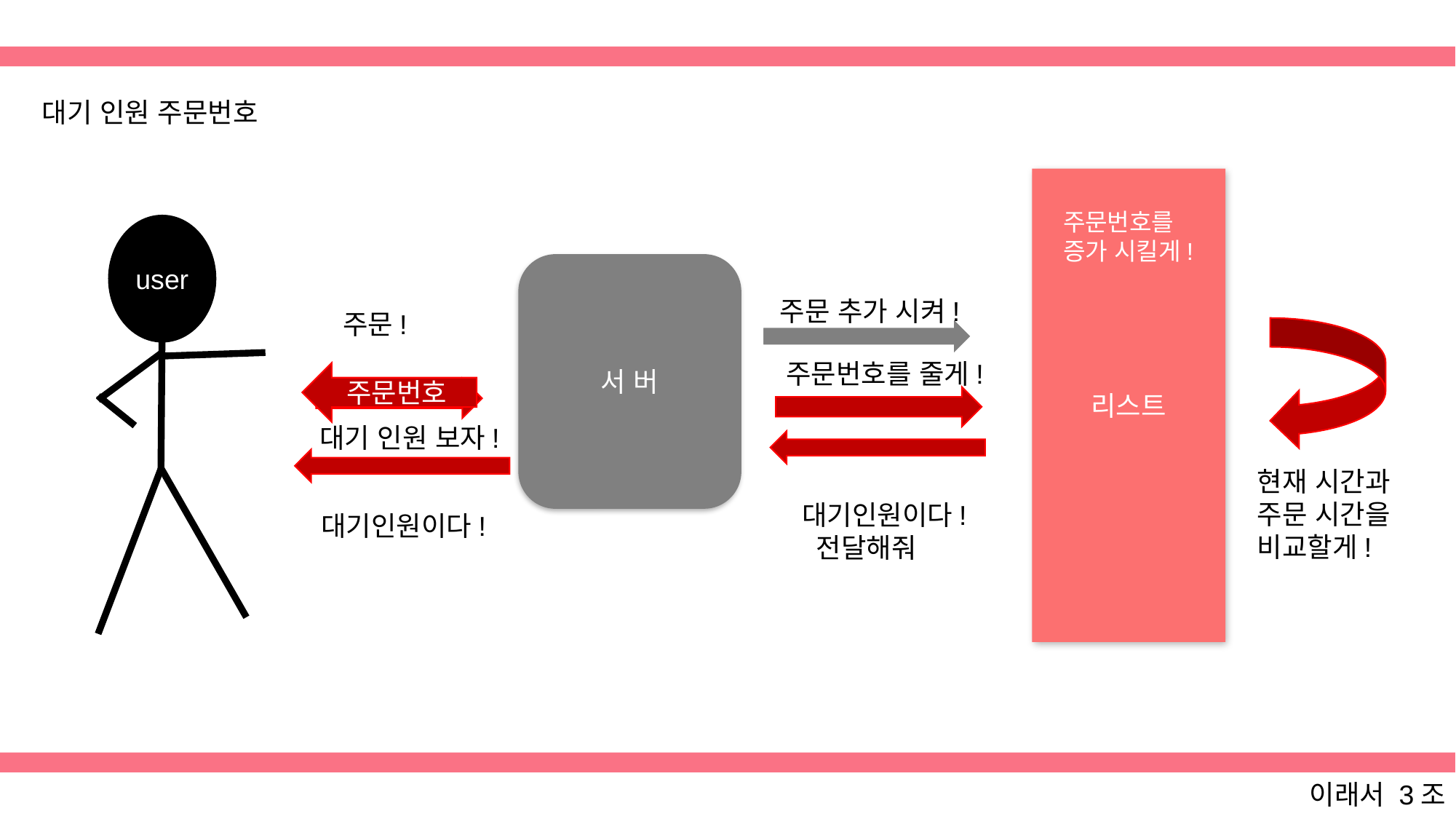

대기 인원 주문번호
리스트
주문번호를
증가 시킬게!
user
서 버
주문 추가 시켜!
주문!

주문번호를 줄게!
주문번호

대기 인원 보자!

현재 시간과
주문 시간을
비교할게!
대기인원이다!
 전달해줘
대기인원이다!

이래서 3조